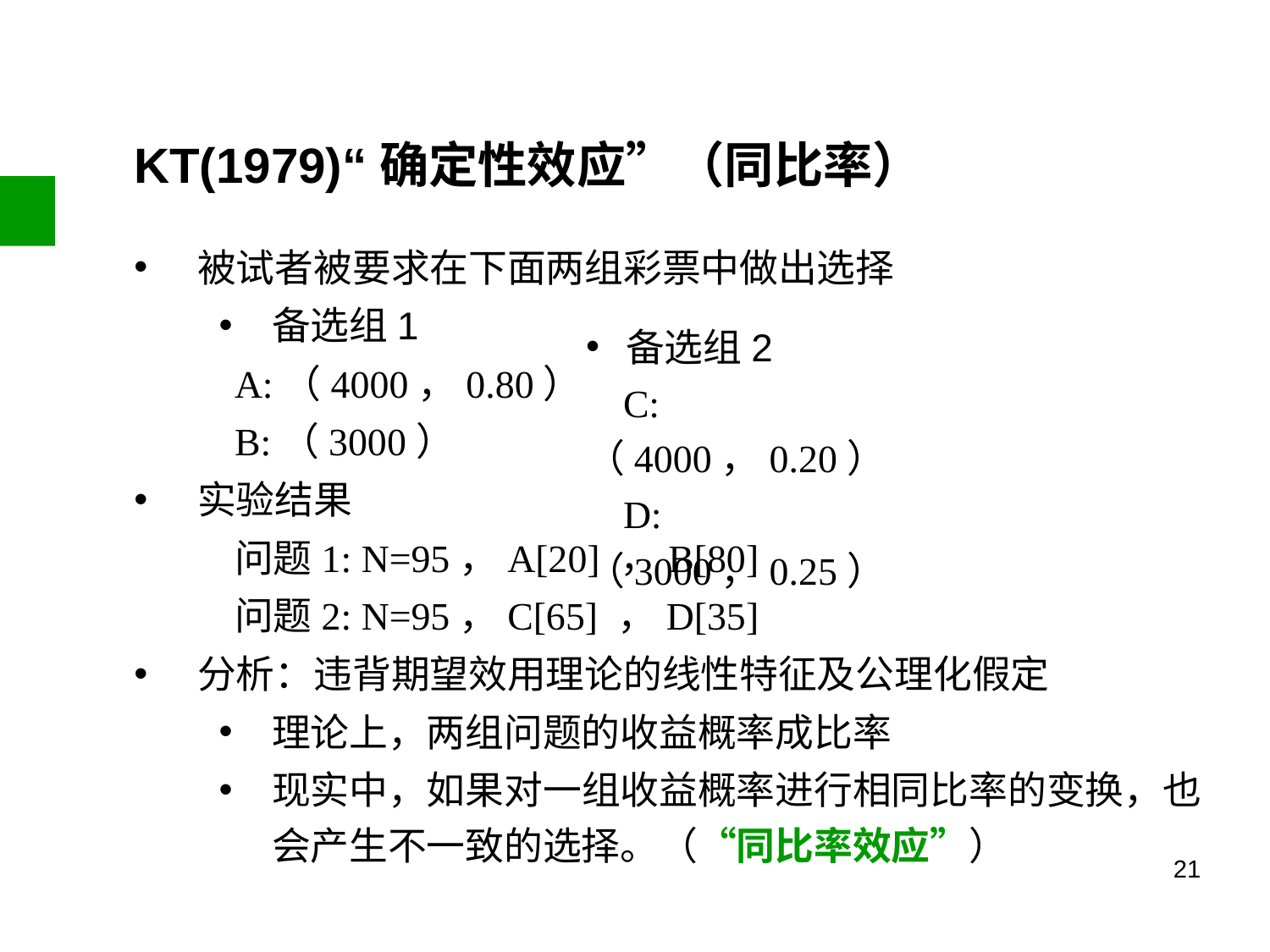

# KT(1979)“确定性效应”（同比率）

被试者被要求在下面两组彩票中做出选择
备选组1
A:（4000，0.80）
B:（3000）
实验结果
问题1: N=95，A[20] ，B[80]
问题2: N=95，C[65] ，D[35]
分析：违背期望效用理论的线性特征及公理化假定
理论上，两组问题的收益概率成比率
现实中，如果对一组收益概率进行相同比率的变换，也会产生不一致的选择。（“同比率效应”）

备选组2
C:（4000，0.20）
D:（3000，0.25）